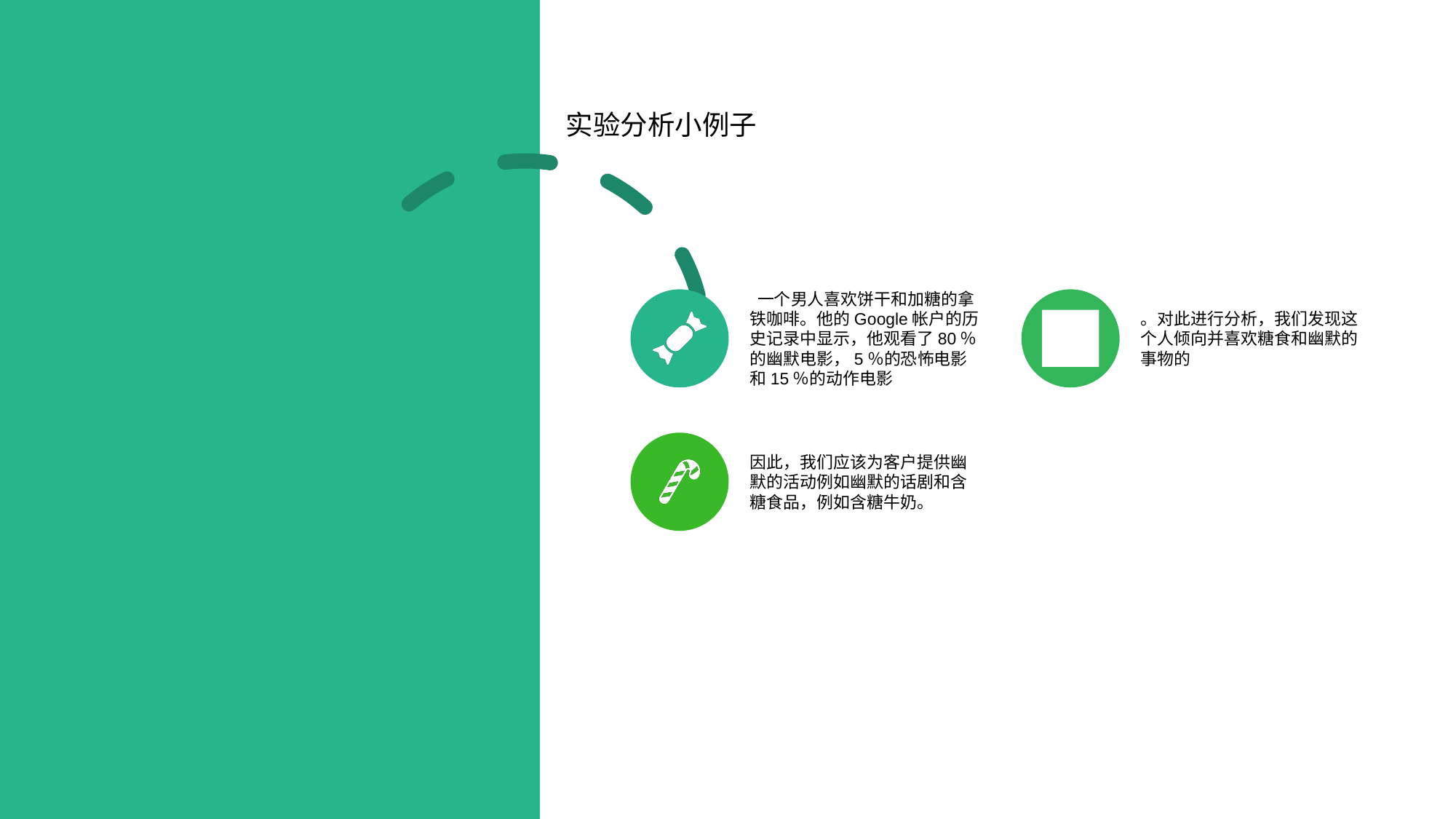

一个男人喜欢饼干和加糖的拿铁咖啡。他的Google帐户的历史记录中显示，他观看了80％的幽默电影，5％的恐怖电影和15％的动作电影
。对此进行分析，我们发现这个人倾向并喜欢糖食和幽默的事物的
因此，我们应该为客户提供幽默的活动例如幽默的话剧和含糖食品，例如含糖牛奶。
实验分析小例子